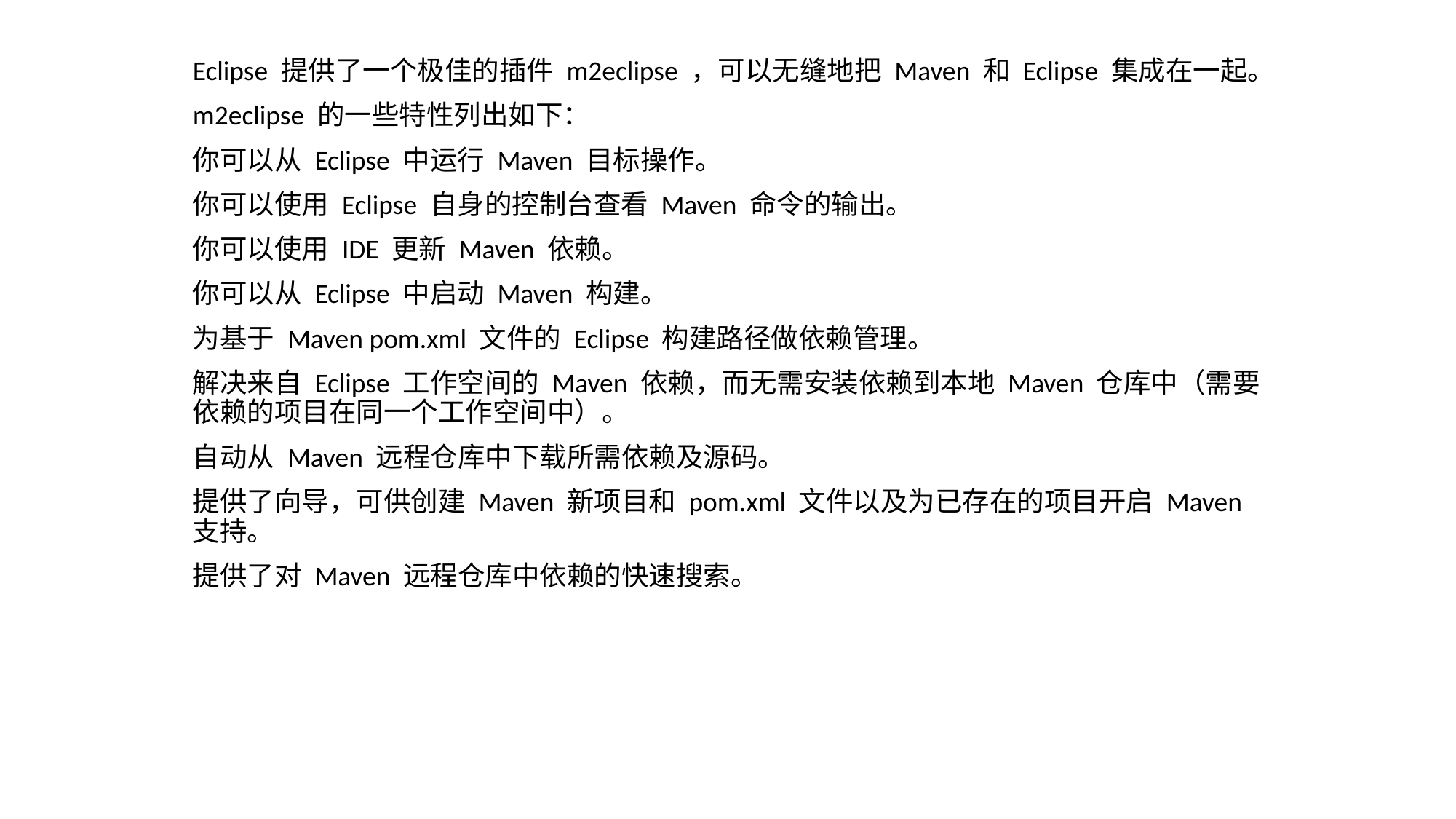

Eclipse 提供了一个极佳的插件 m2eclipse ，可以无缝地把 Maven 和 Eclipse 集成在一起。
m2eclipse 的一些特性列出如下：
你可以从 Eclipse 中运行 Maven 目标操作。
你可以使用 Eclipse 自身的控制台查看 Maven 命令的输出。
你可以使用 IDE 更新 Maven 依赖。
你可以从 Eclipse 中启动 Maven 构建。
为基于 Maven pom.xml 文件的 Eclipse 构建路径做依赖管理。
解决来自 Eclipse 工作空间的 Maven 依赖，而无需安装依赖到本地 Maven 仓库中（需要依赖的项目在同一个工作空间中）。
自动从 Maven 远程仓库中下载所需依赖及源码。
提供了向导，可供创建 Maven 新项目和 pom.xml 文件以及为已存在的项目开启 Maven 支持。
提供了对 Maven 远程仓库中依赖的快速搜索。